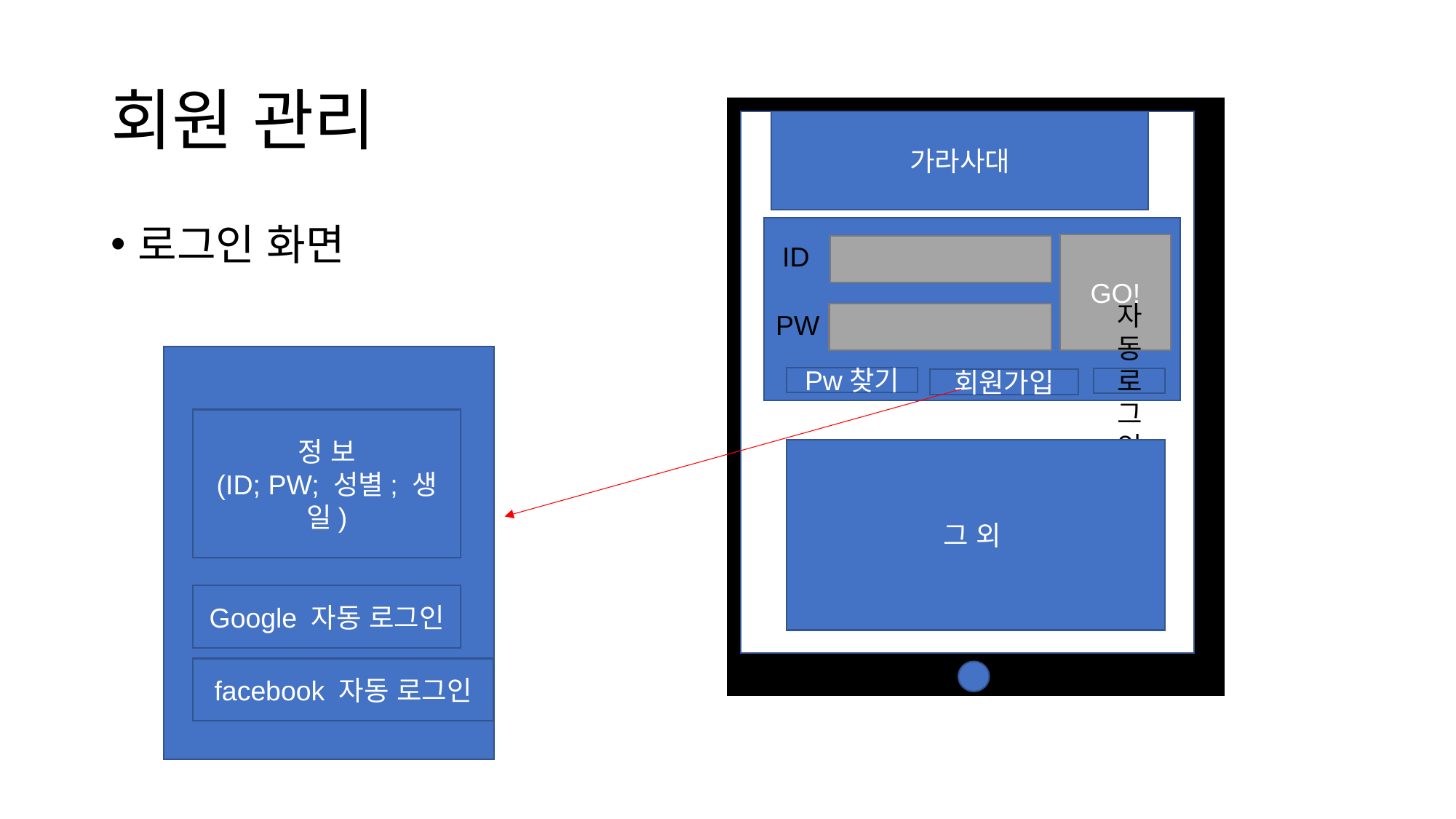

# 회원 관리

가라사대
로그인 화면

ID
GO!

PW

Pw찾기
자동로그인
회원가입
정 보
(ID; PW; 성별; 생일)
그 외
Google 자동 로그인
facebook 자동 로그인